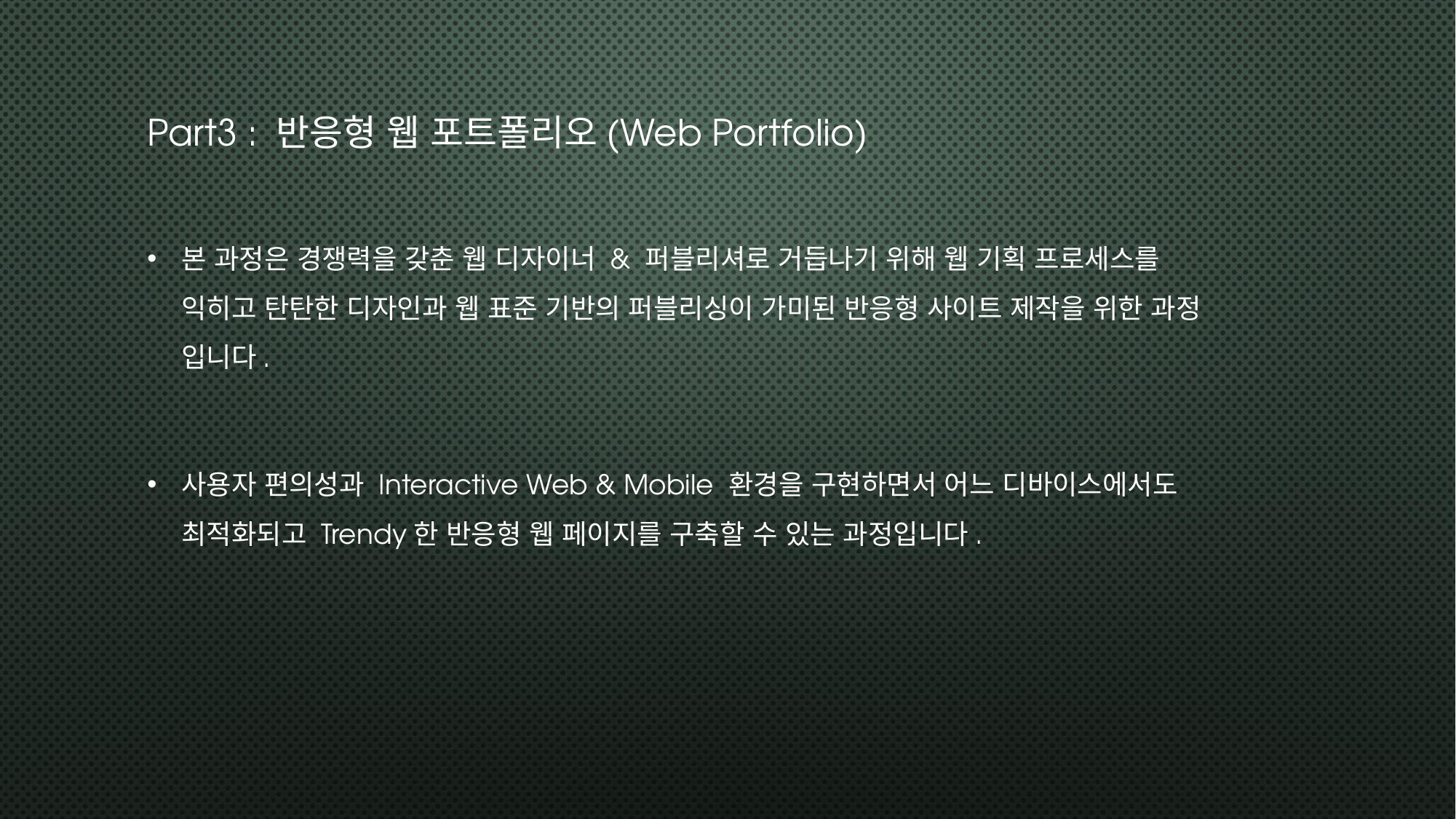

# Part3 : 반응형 웹 포트폴리오(Web Portfolio)
본 과정은 경쟁력을 갖춘 웹 디자이너 & 퍼블리셔로 거듭나기 위해 웹 기획 프로세스를
익히고 탄탄한 디자인과 웹 표준 기반의 퍼블리싱이 가미된 반응형 사이트 제작을 위한 과정
입니다.

사용자 편의성과 Interactive Web & Mobile 환경을 구현하면서 어느 디바이스에서도 최적화되고 Trendy한 반응형 웹 페이지를 구축할 수 있는 과정입니다.